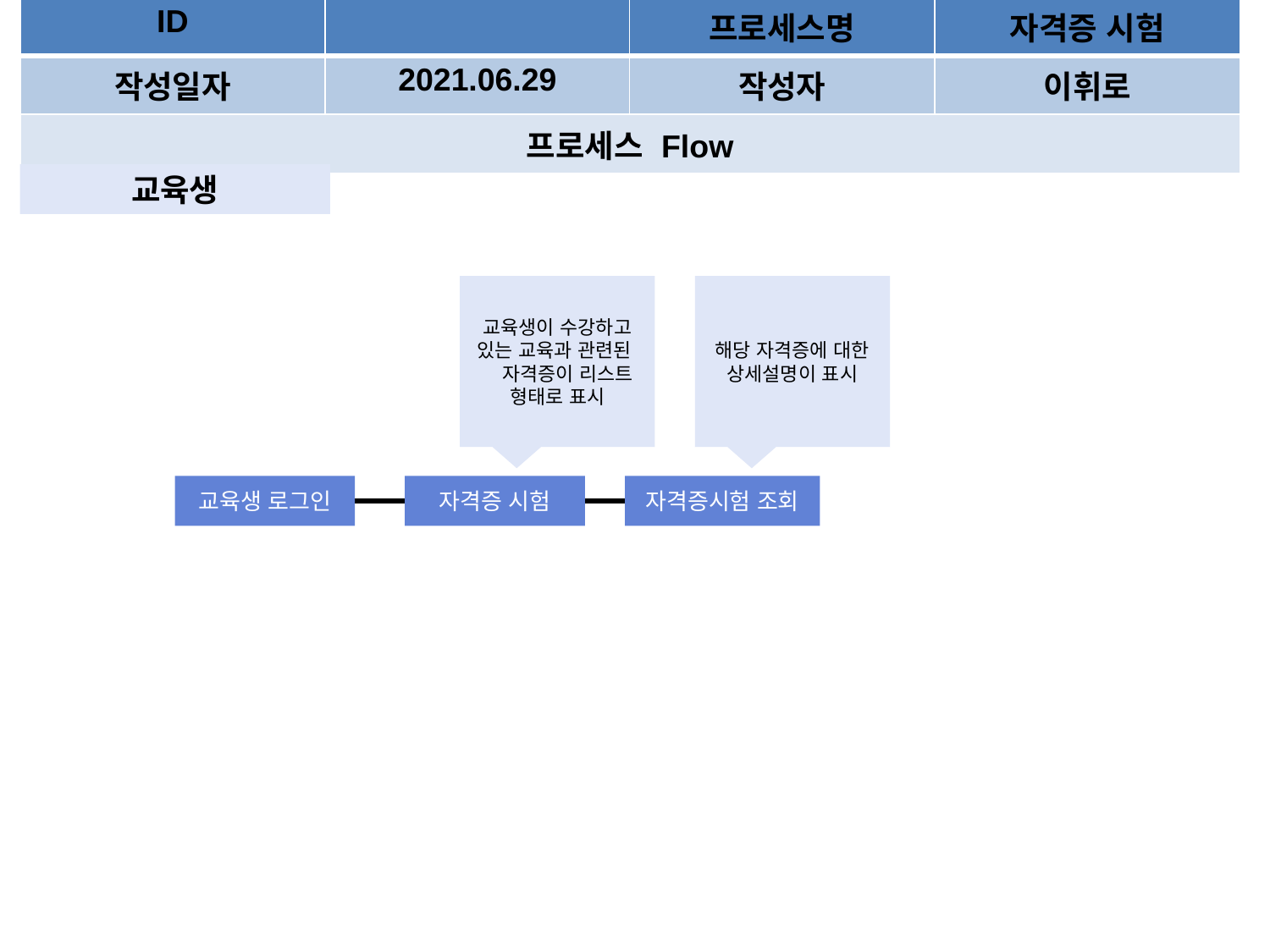

| ID |  |  | 프로세스명 | 자격증 시험 |
| --- | --- | --- | --- | --- |
| 작성일자 |  | 2021.06.29 | 작성자 | 이휘로 |
| 프로세스 Flow |  |  |  |  |
교육생
해당 자격증에 대한 상세설명이 표시
교육생이 수강하고 있는 교육과 관련된
   자격증이 리스트 형태로 표시
교육생 로그인
자격증 시험
자격증시험 조회